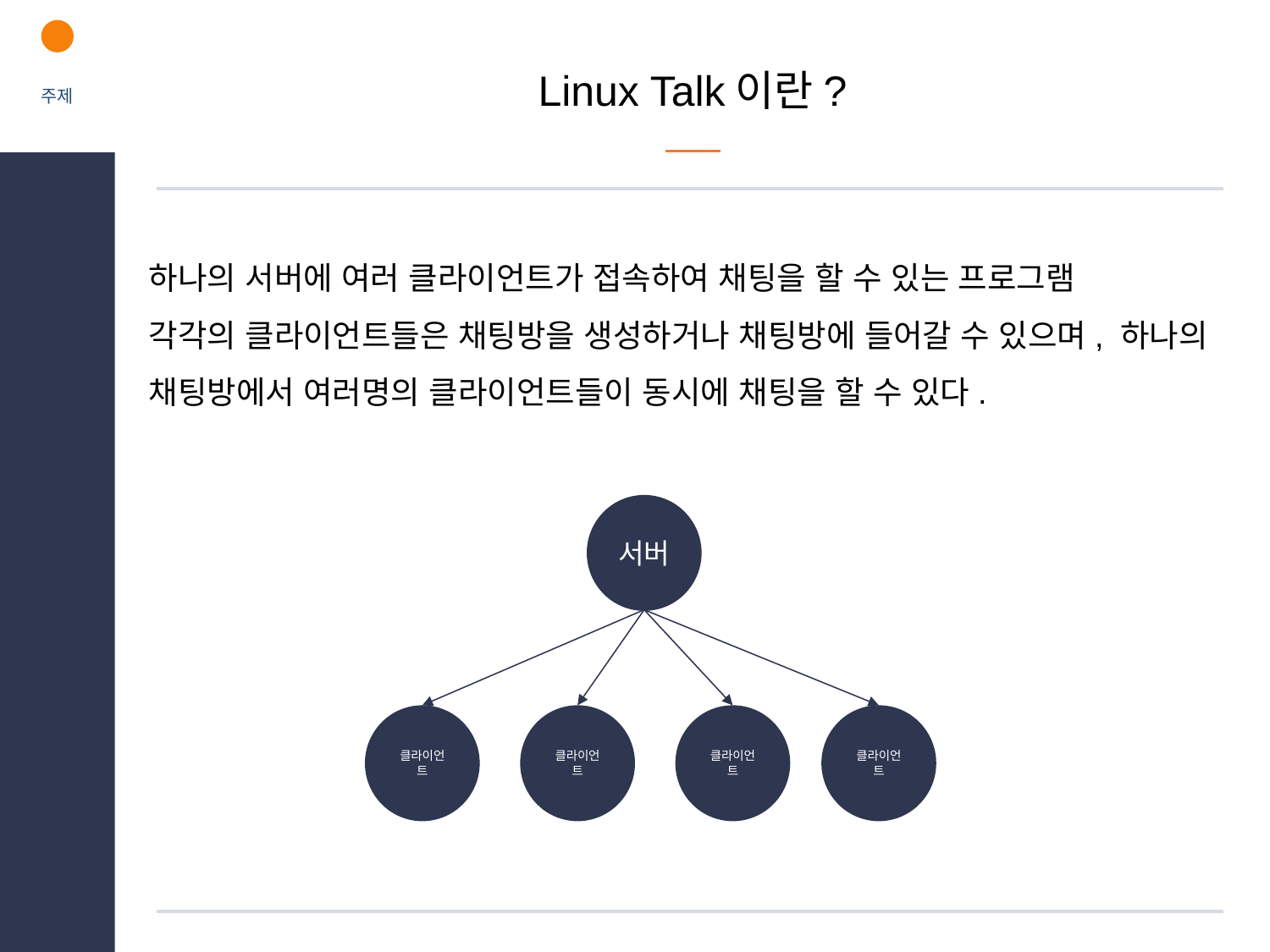

주제
# Linux Talk이란?

하나의 서버에 여러 클라이언트가 접속하여 채팅을 할 수 있는 프로그램
각각의 클라이언트들은 채팅방을 생성하거나 채팅방에 들어갈 수 있으며, 하나의 채팅방에서 여러명의 클라이언트들이 동시에 채팅을 할 수 있다.
서버
클라이언트
클라이언트
클라이언트
클라이언트